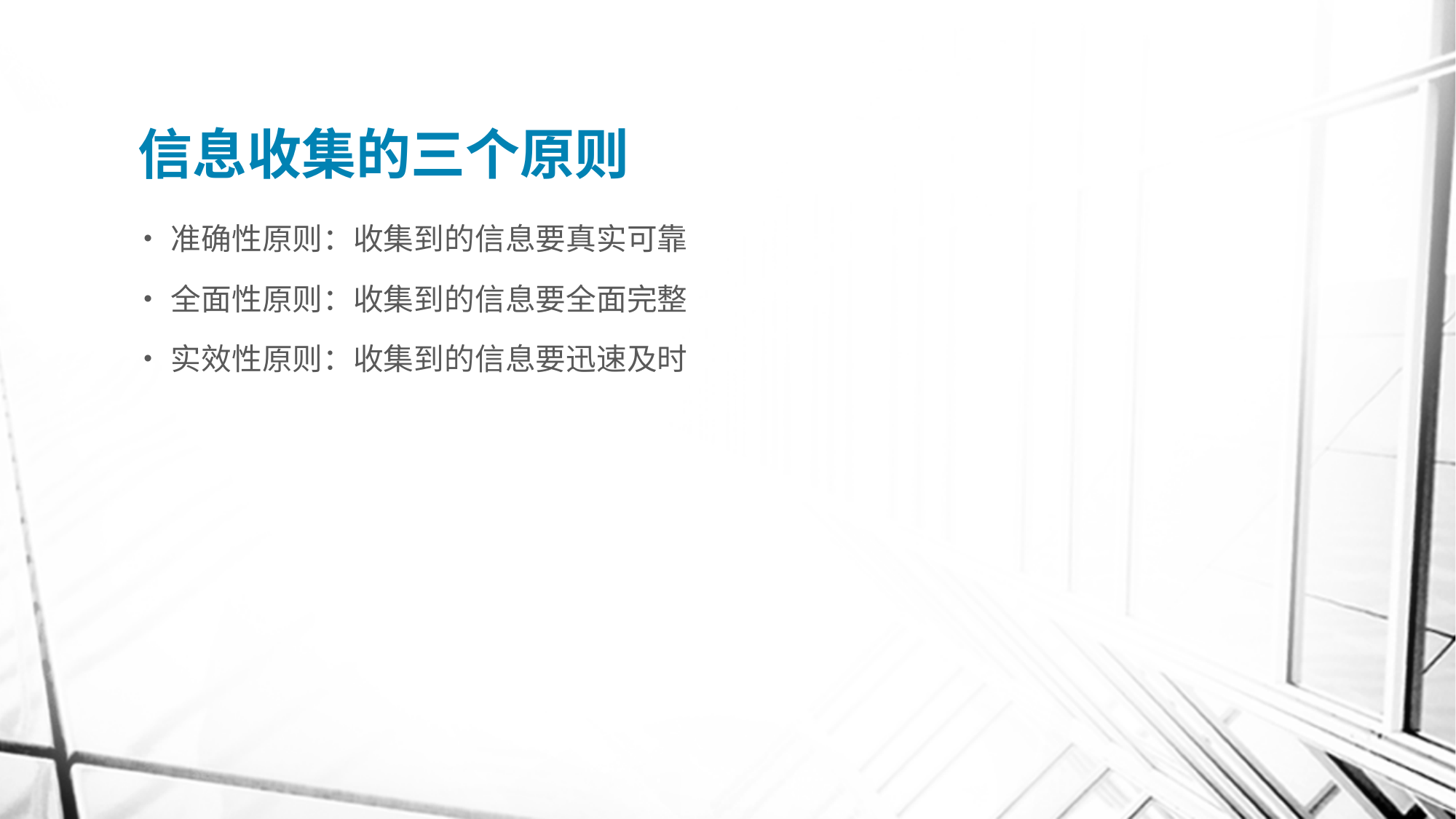

# 信息收集的三个原则
准确性原则：收集到的信息要真实可靠
全面性原则：收集到的信息要全面完整
实效性原则：收集到的信息要迅速及时